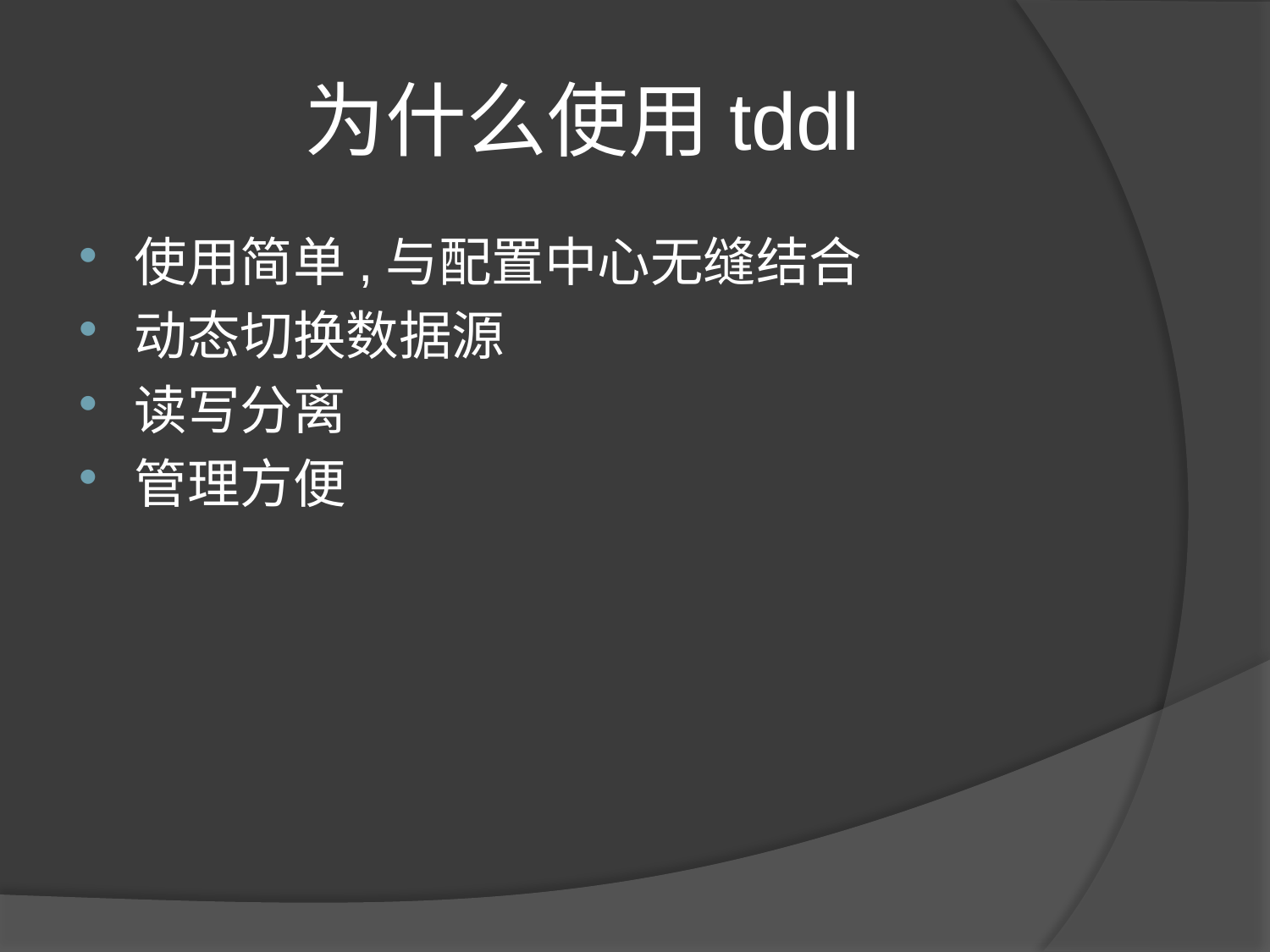

# 为什么使用tddl
使用简单,与配置中心无缝结合
动态切换数据源
读写分离
管理方便